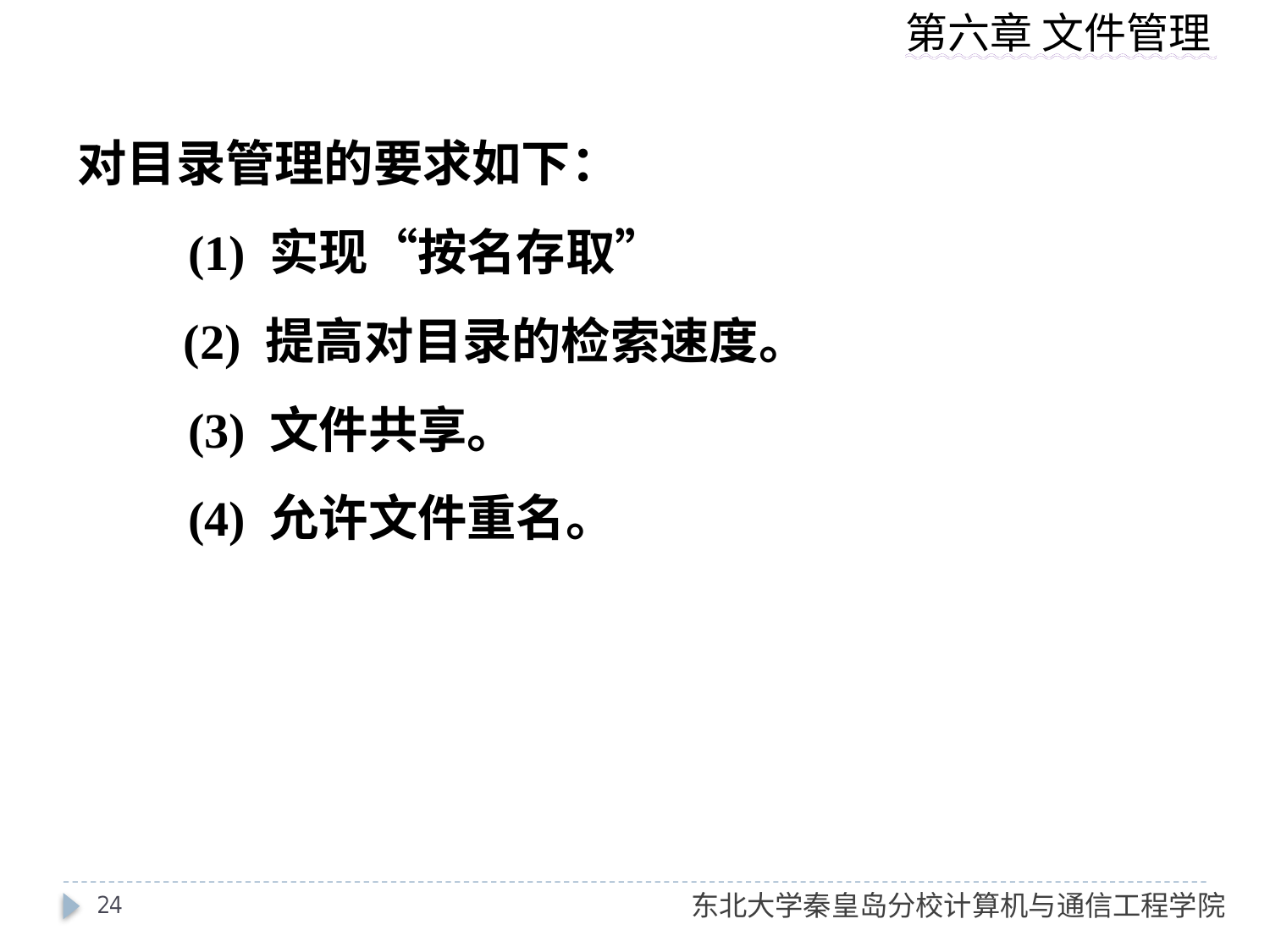

对目录管理的要求如下：
　　(1) 实现“按名存取”
　    (2) 提高对目录的检索速度。
　　(3) 文件共享。
　　(4) 允许文件重名。
24